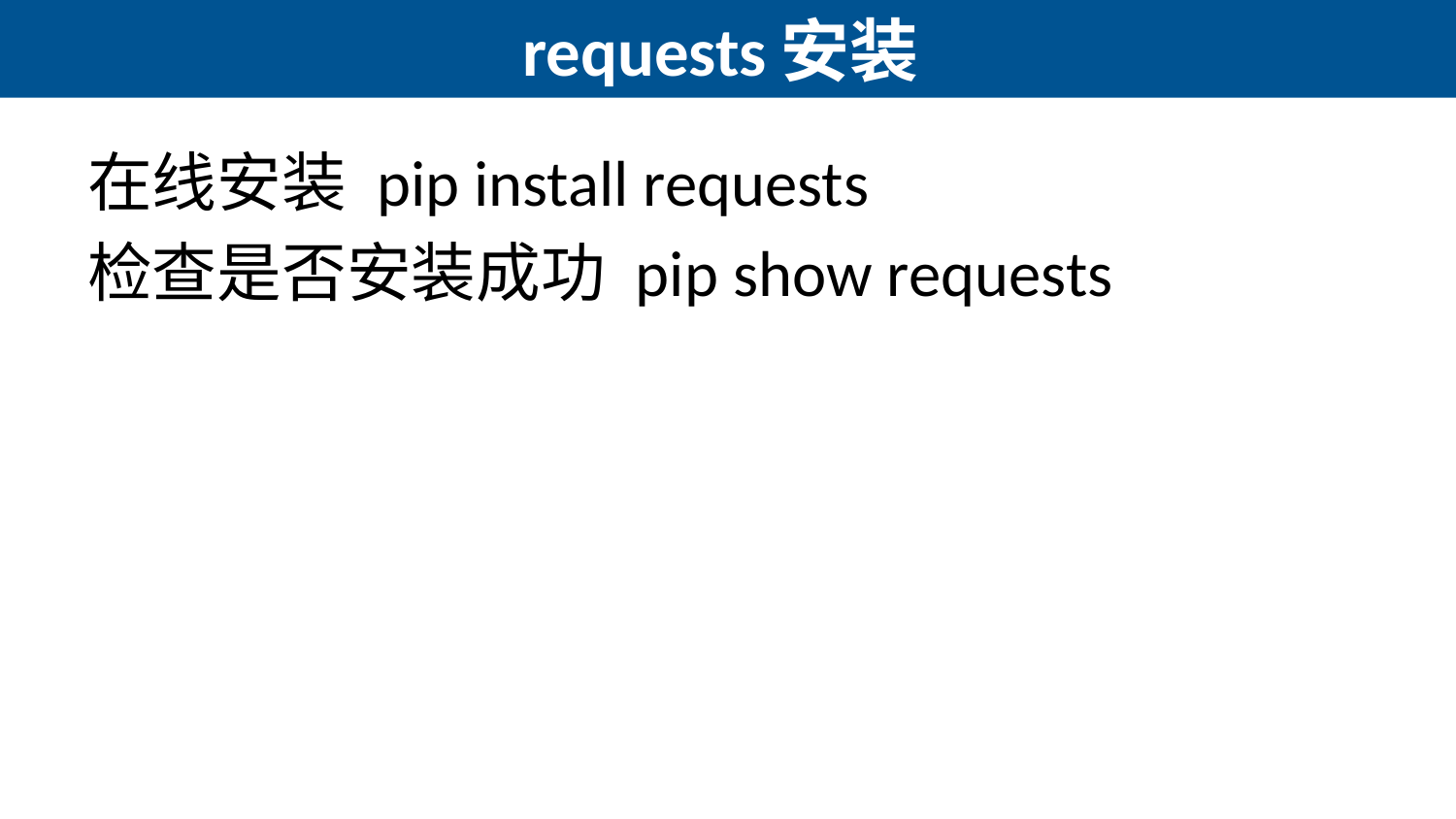

# requests安装
在线安装 pip install requests
检查是否安装成功 pip show requests